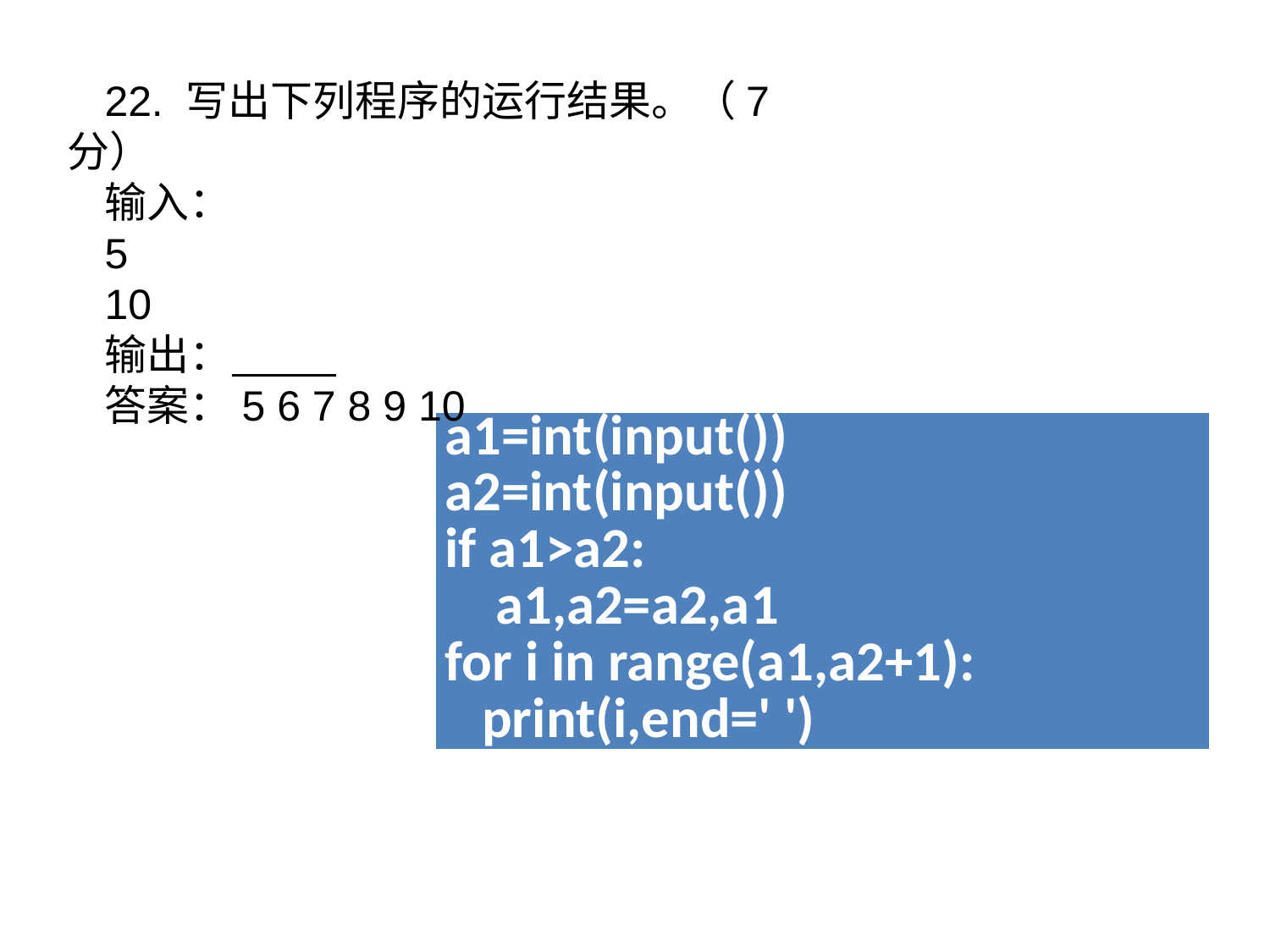

22. 写出下列程序的运行结果。（7分）
输入：
5
10
输出：
答案：5 6 7 8 9 10
| a1=int(input()) a2=int(input()) if a1>a2: a1,a2=a2,a1 for i in range(a1,a2+1): print(i,end=' ') |
| --- |